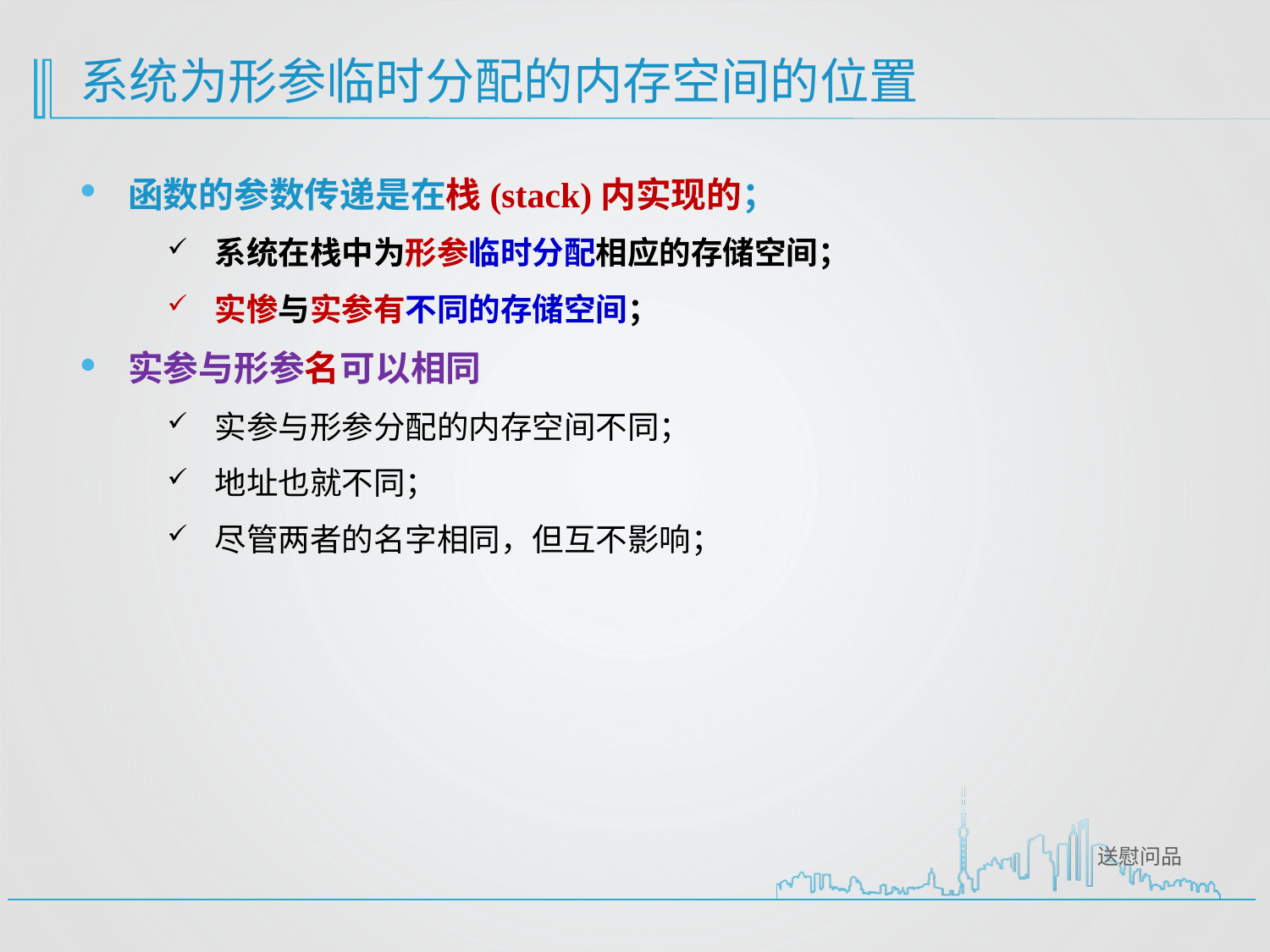

# 系统为形参临时分配的内存空间的位置
函数的参数传递是在栈(stack)内实现的；
系统在栈中为形参临时分配相应的存储空间；
实惨与实参有不同的存储空间；
实参与形参名可以相同
实参与形参分配的内存空间不同；
地址也就不同；
尽管两者的名字相同，但互不影响；

送慰问品